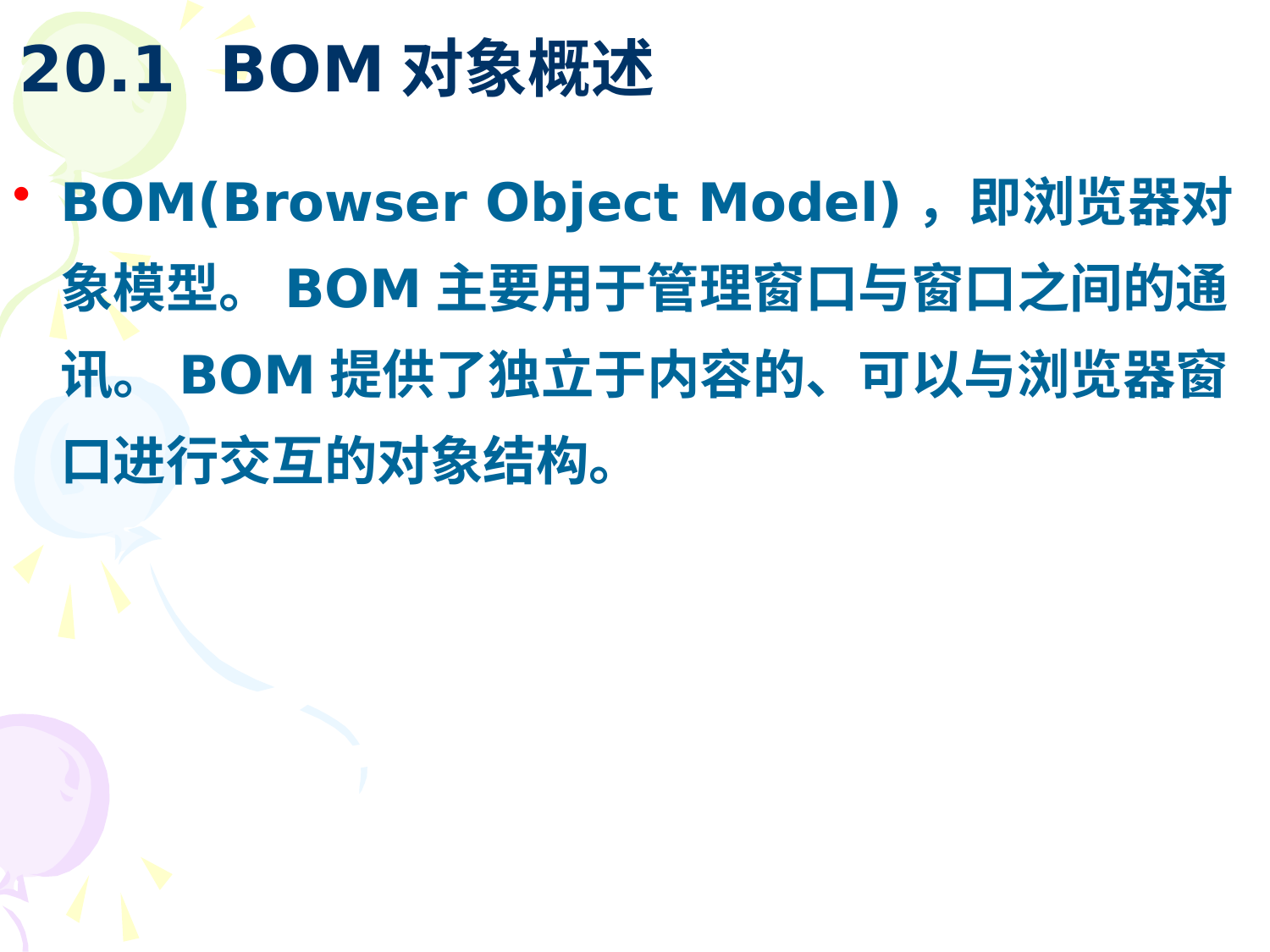

# 20.1  BOM对象概述
BOM(Browser Object Model)，即浏览器对象模型。BOM主要用于管理窗口与窗口之间的通讯。BOM提供了独立于内容的、可以与浏览器窗口进行交互的对象结构。